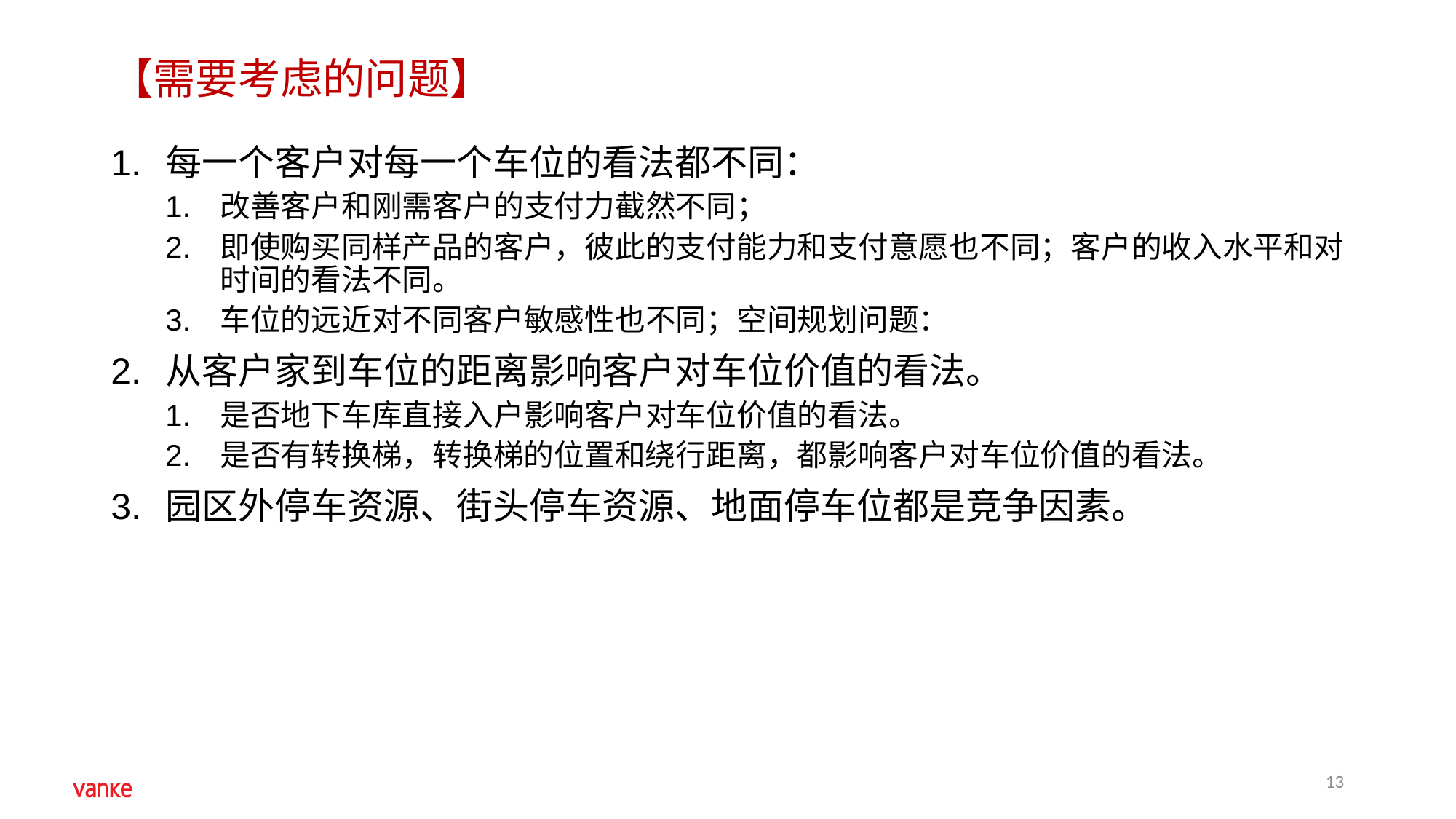

# 【需要考虑的问题】
每一个客户对每一个车位的看法都不同：
改善客户和刚需客户的支付力截然不同；
即使购买同样产品的客户，彼此的支付能力和支付意愿也不同；客户的收入水平和对时间的看法不同。
车位的远近对不同客户敏感性也不同；空间规划问题：
从客户家到车位的距离影响客户对车位价值的看法。
是否地下车库直接入户影响客户对车位价值的看法。
是否有转换梯，转换梯的位置和绕行距离，都影响客户对车位价值的看法。
园区外停车资源、街头停车资源、地面停车位都是竞争因素。